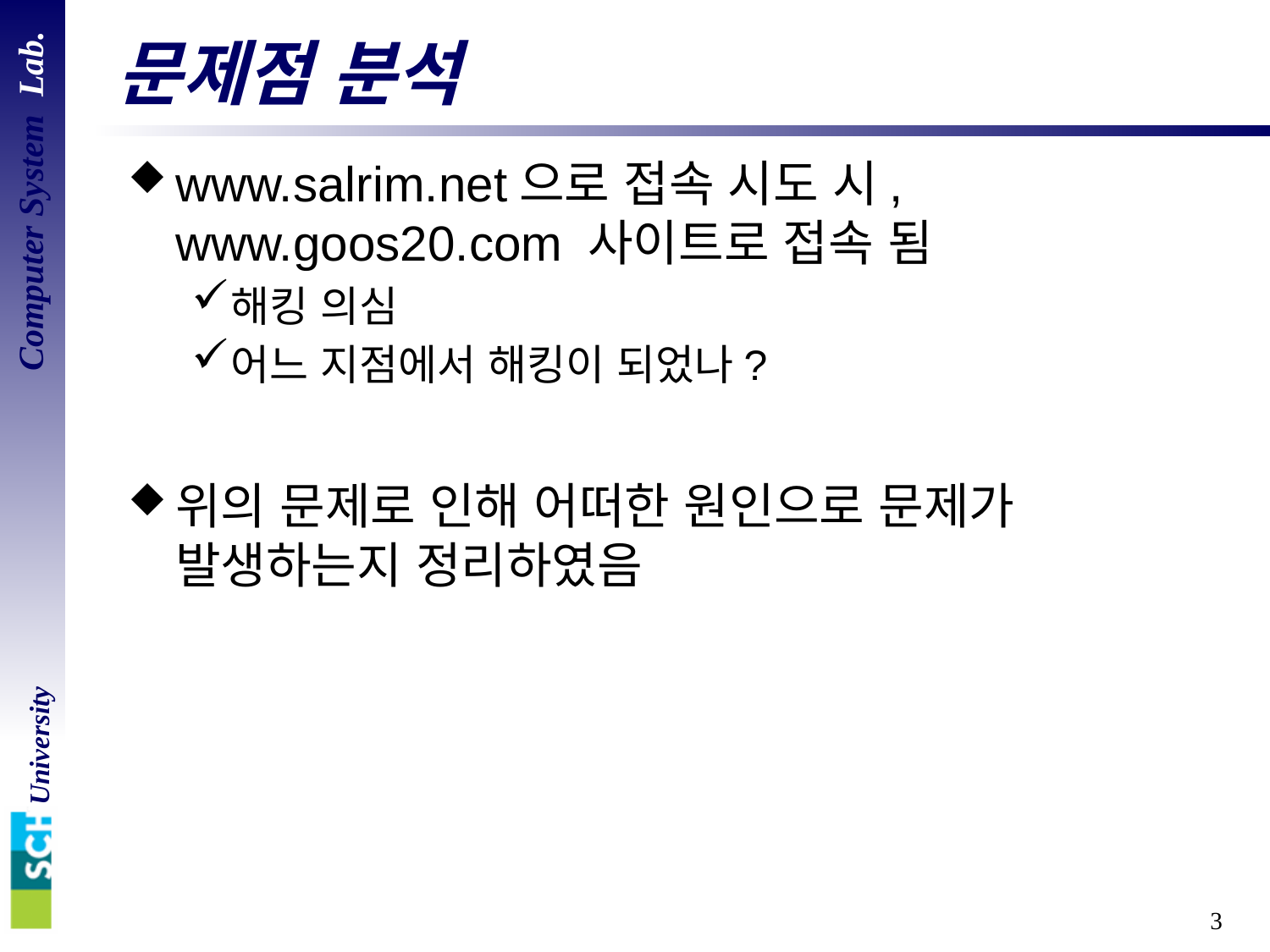

# 문제점 분석
www.salrim.net으로 접속 시도 시, www.goos20.com 사이트로 접속 됨
해킹 의심
어느 지점에서 해킹이 되었나?

위의 문제로 인해 어떠한 원인으로 문제가 발생하는지 정리하였음